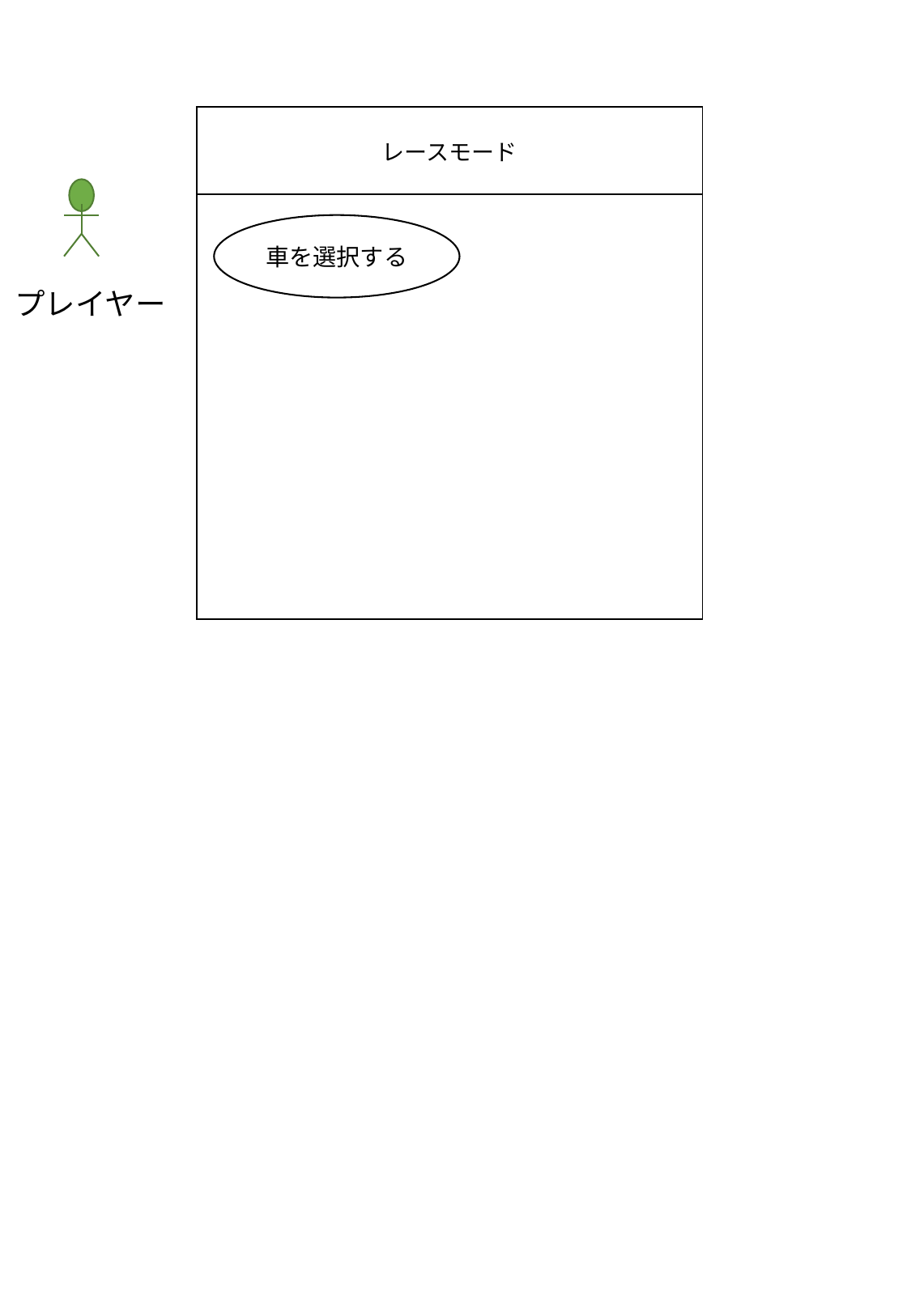

| レースモード |
| --- |
|  |

車を選択する
プレイヤー